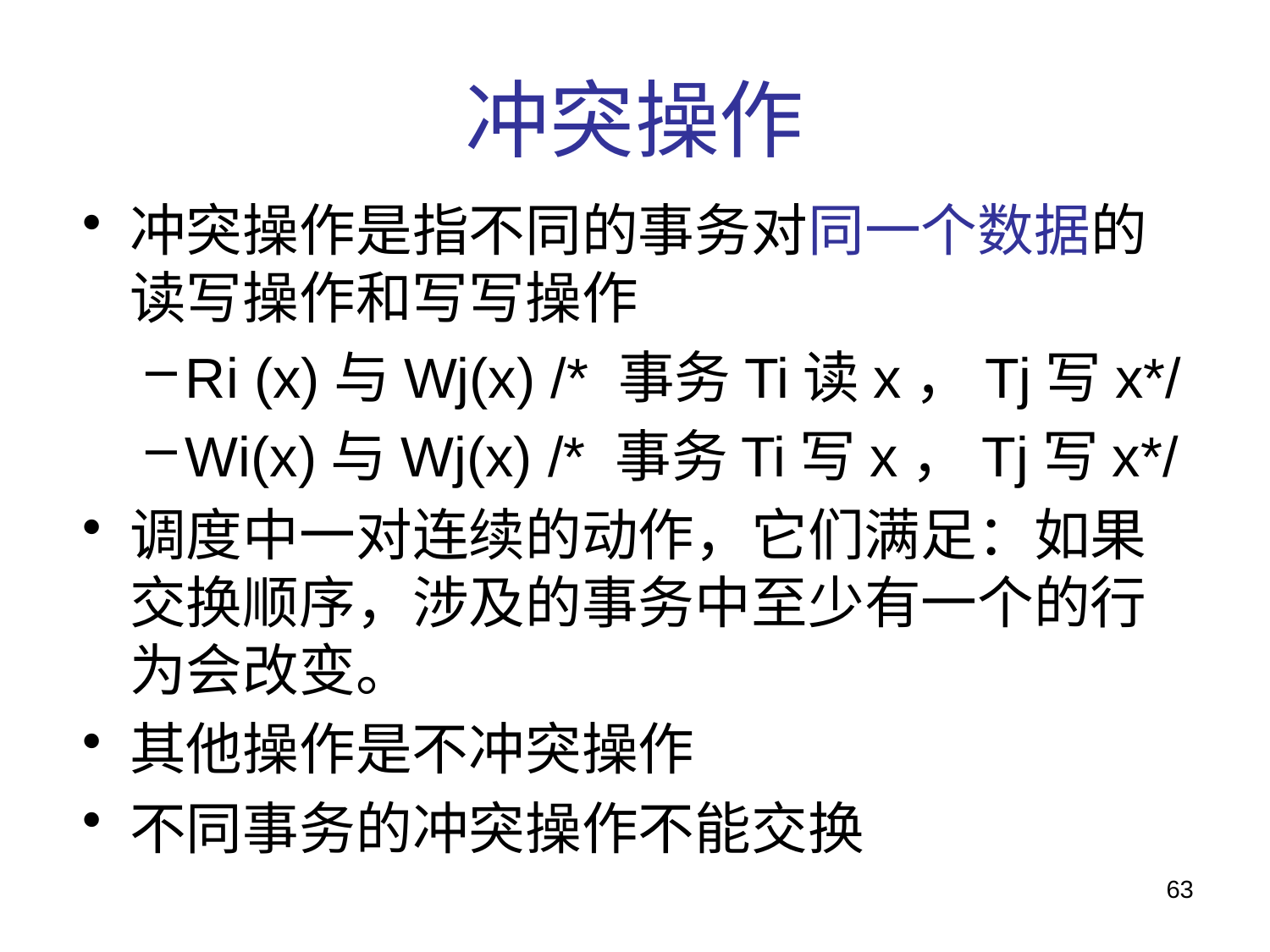

# 冲突操作
冲突操作是指不同的事务对同一个数据的读写操作和写写操作
Ri (x)与Wj(x) /* 事务Ti读x，Tj写x*/
Wi(x)与Wj(x) /* 事务Ti写x，Tj写x*/
调度中一对连续的动作，它们满足：如果交换顺序，涉及的事务中至少有一个的行为会改变。
其他操作是不冲突操作
不同事务的冲突操作不能交换
63